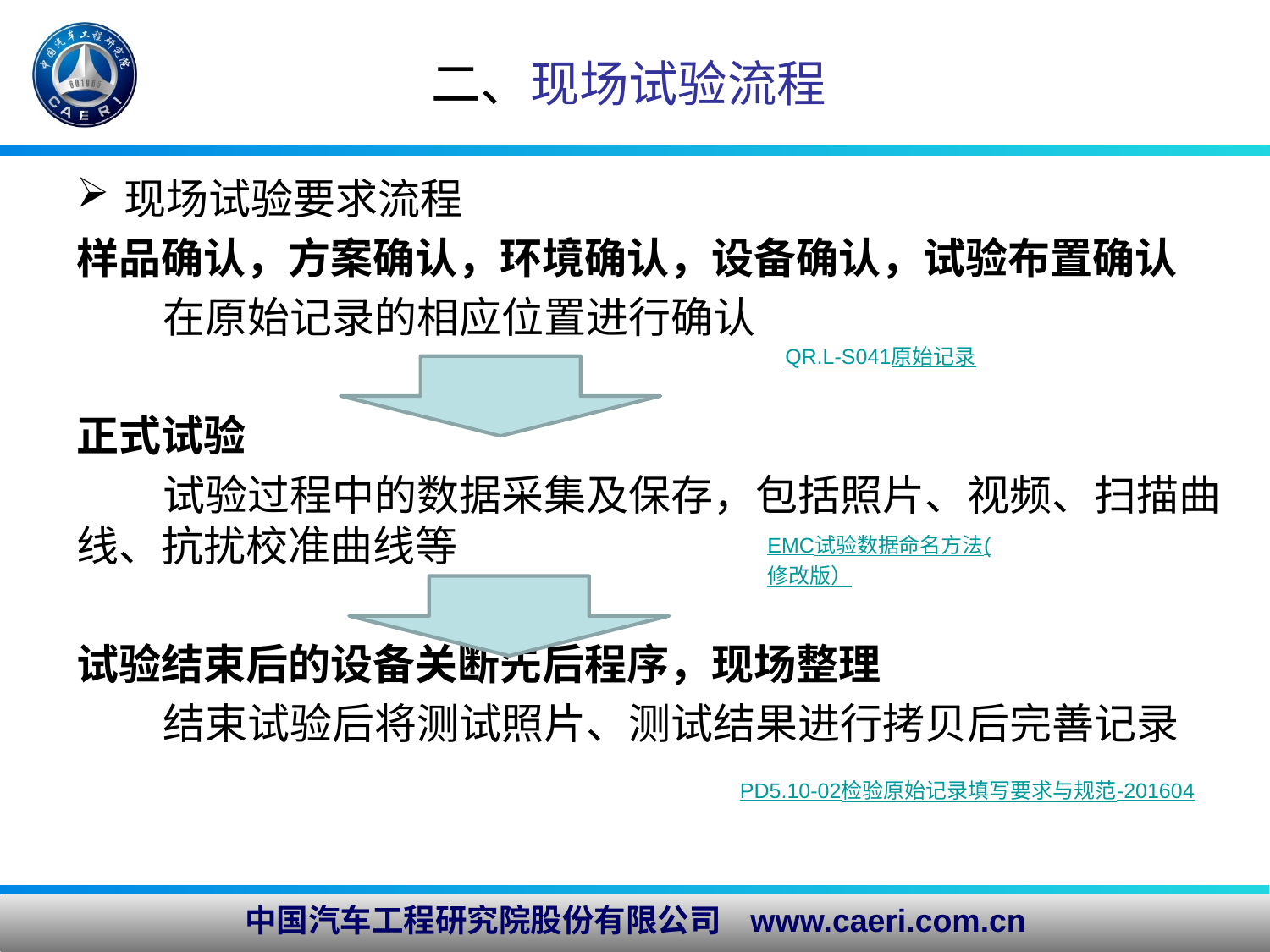

二、现场试验流程
现场试验要求流程
样品确认，方案确认，环境确认，设备确认，试验布置确认
        在原始记录的相应位置进行确认

正式试验
        试验过程中的数据采集及保存，包括照片、视频、扫描曲线、抗扰校准曲线等

试验结束后的设备关断先后程序，现场整理
        结束试验后将测试照片、测试结果进行拷贝后完善记录
                                                        PD5.10-02检验原始记录填写要求与规范-201604
QR.L-S041原始记录

EMC试验数据命名方法(修改版）